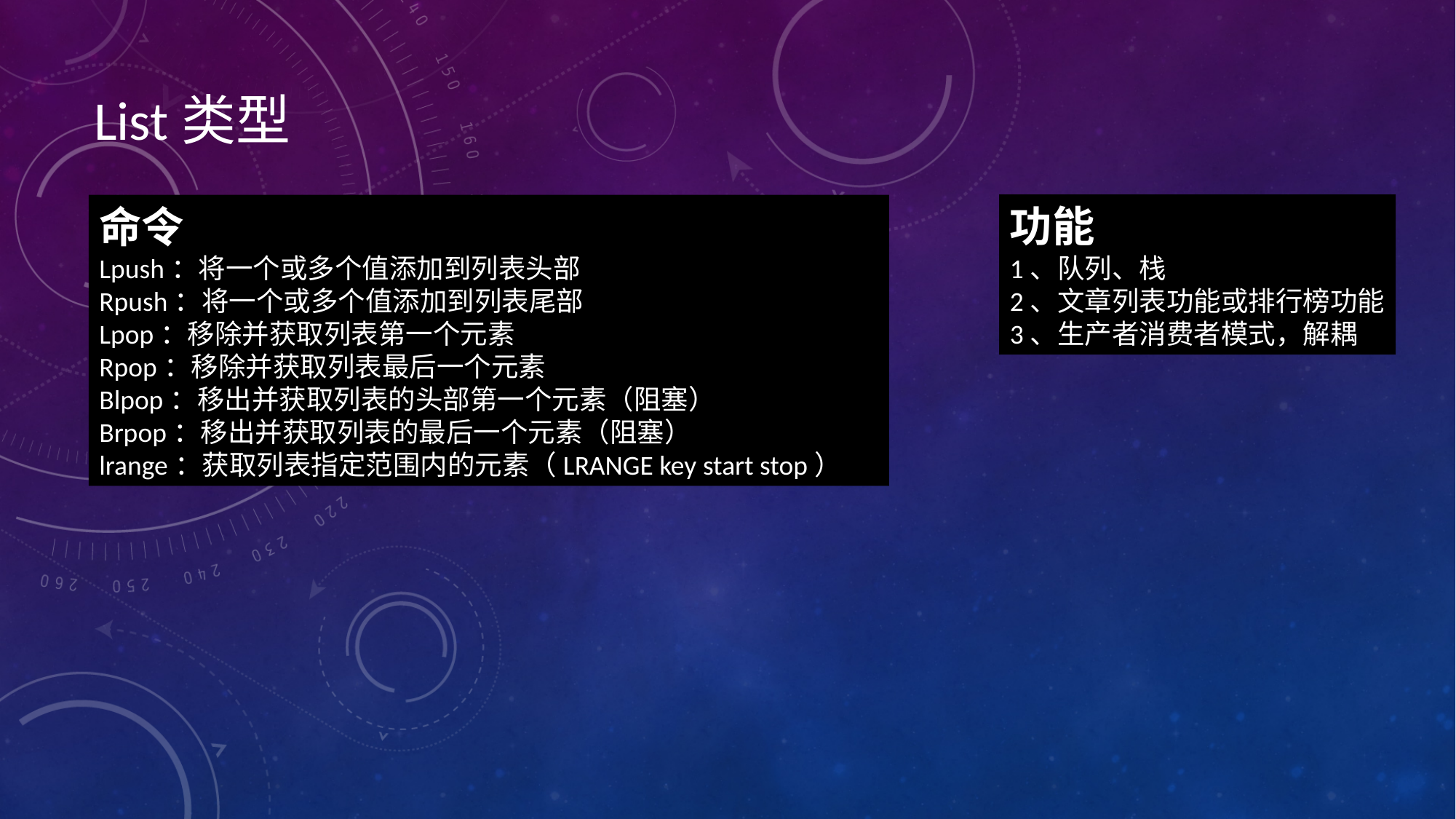

List类型
功能
1、队列、栈
2、文章列表功能或排行榜功能
3、生产者消费者模式，解耦
命令
Lpush：将一个或多个值添加到列表头部
Rpush：将一个或多个值添加到列表尾部
Lpop：移除并获取列表第一个元素
Rpop：移除并获取列表最后一个元素
Blpop：移出并获取列表的头部第一个元素（阻塞）
Brpop：移出并获取列表的最后一个元素（阻塞）
lrange：获取列表指定范围内的元素（LRANGE key start stop）